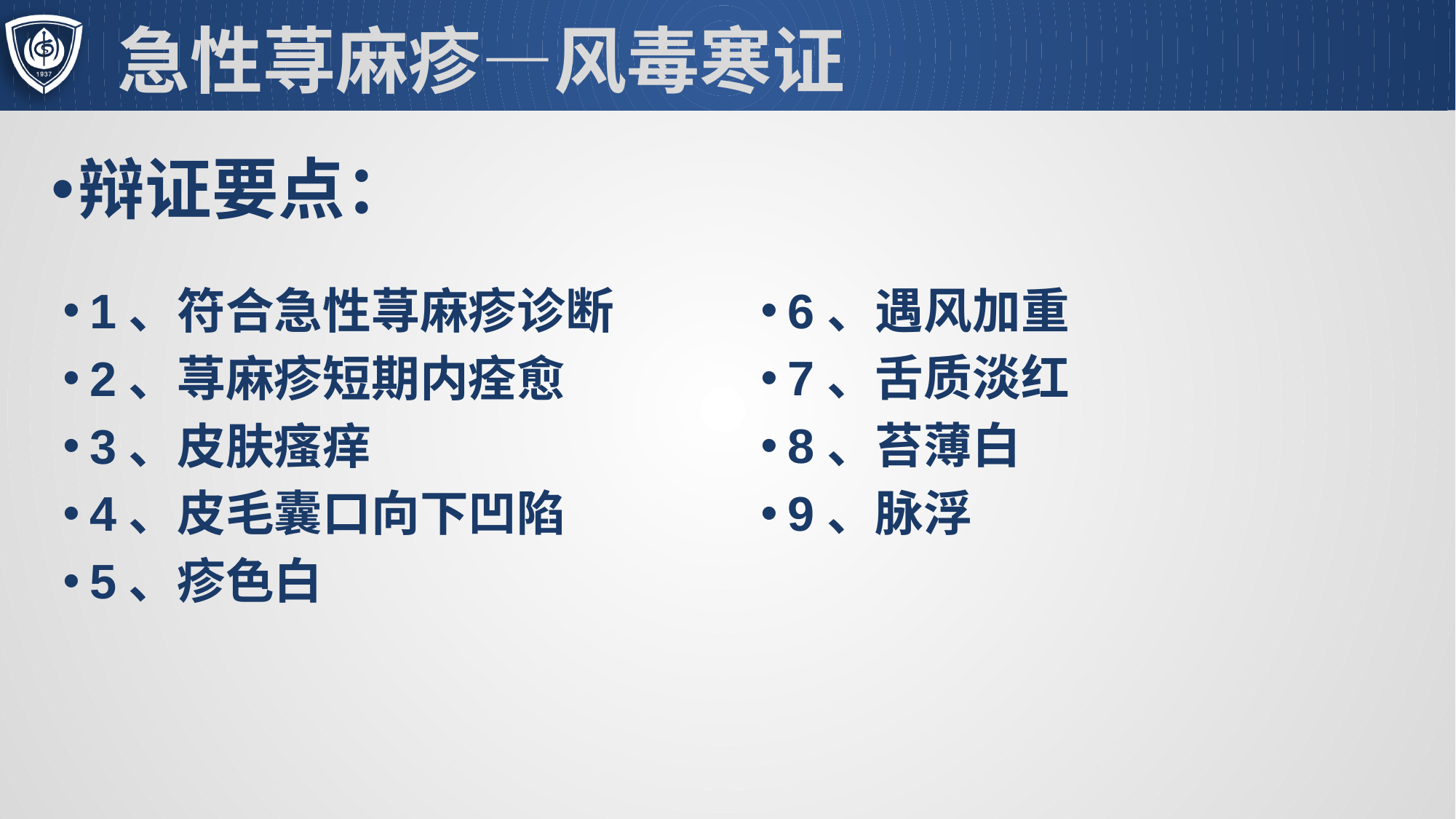

# 急性荨麻疹—风毒寒证
辩证要点：

6、遇风加重
7、舌质淡红
8、苔薄白
9、脉浮
1、符合急性荨麻疹诊断
2、荨麻疹短期内痊愈
3、皮肤瘙痒
4、皮毛囊口向下凹陷
5、疹色白